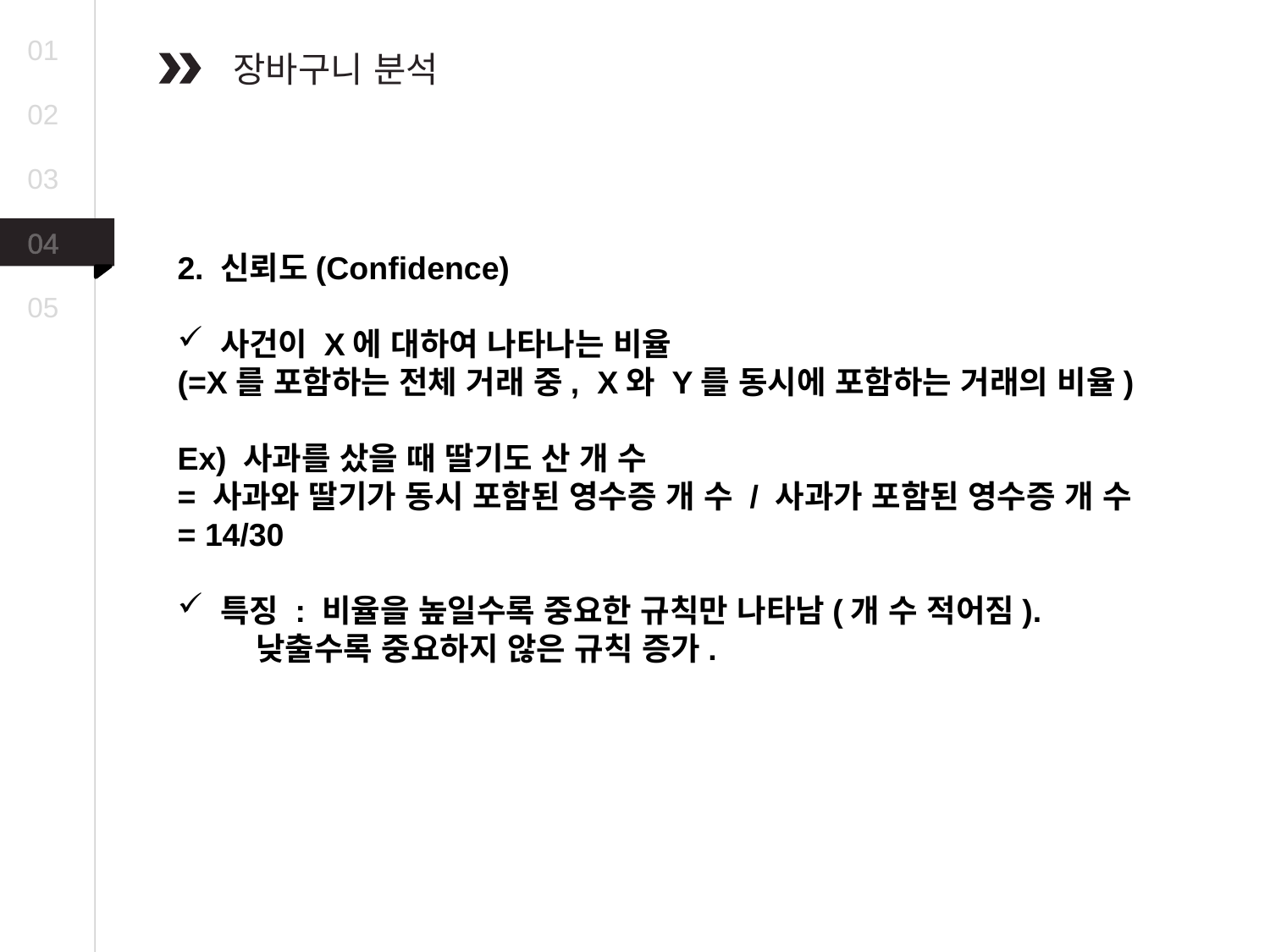

01
장바구니 분석

02
03

04
2. 신뢰도(Confidence)

 사건이 X에 대하여 나타나는 비율
(=X를 포함하는 전체 거래 중,  X와 Y를 동시에 포함하는 거래의 비율)

Ex) 사과를 샀을 때 딸기도 산 개 수
= 사과와 딸기가 동시 포함된 영수증 개 수 / 사과가 포함된 영수증 개 수
= 14/30

 특징 : 비율을 높일수록 중요한 규칙만 나타남(개 수 적어짐).
        낮출수록 중요하지 않은 규칙 증가.
​

05